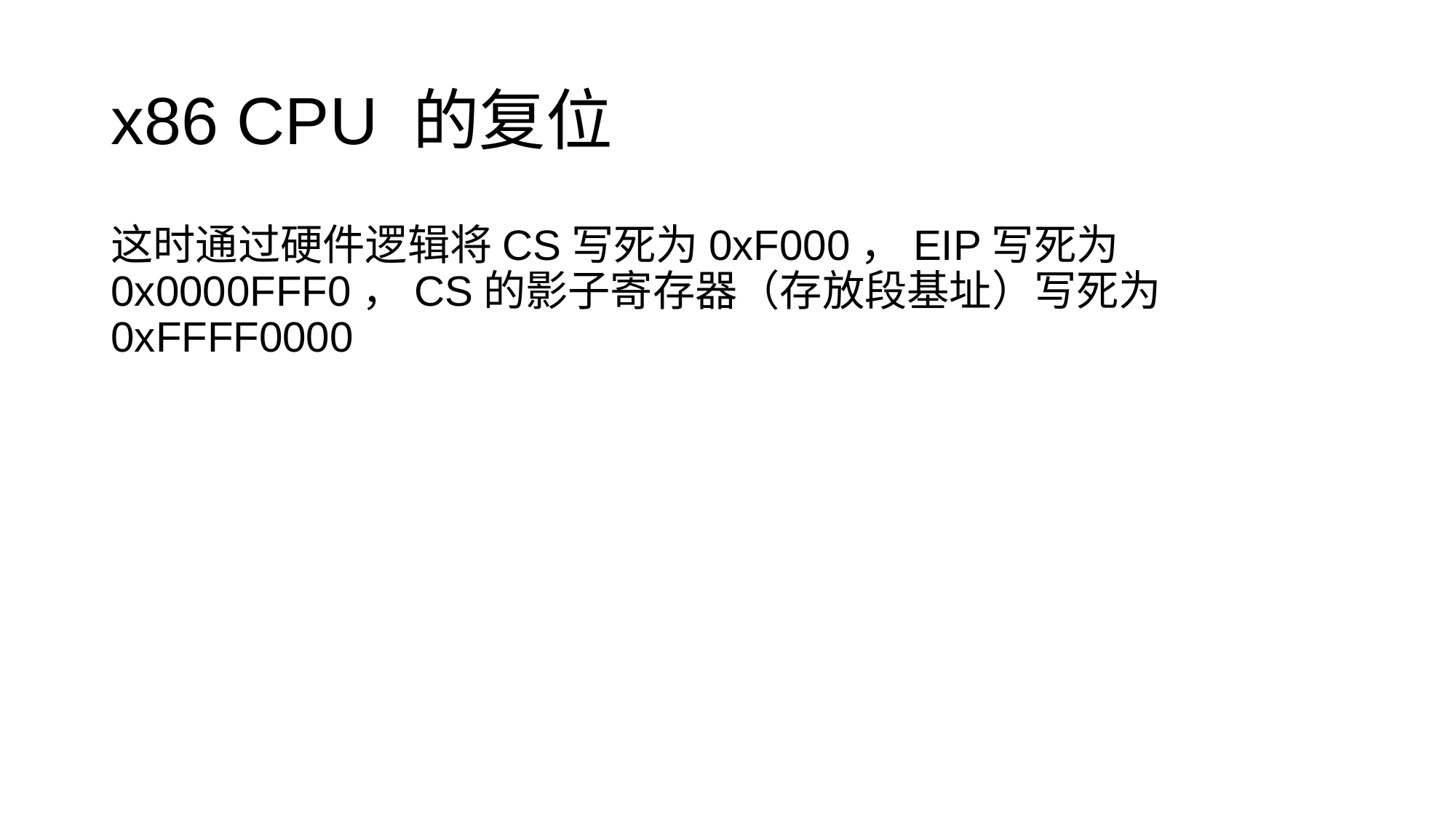

# x86 CPU 的复位
这时通过硬件逻辑将CS写死为0xF000，EIP写死为0x0000FFF0，CS的影子寄存器（存放段基址）写死为0xFFFF0000